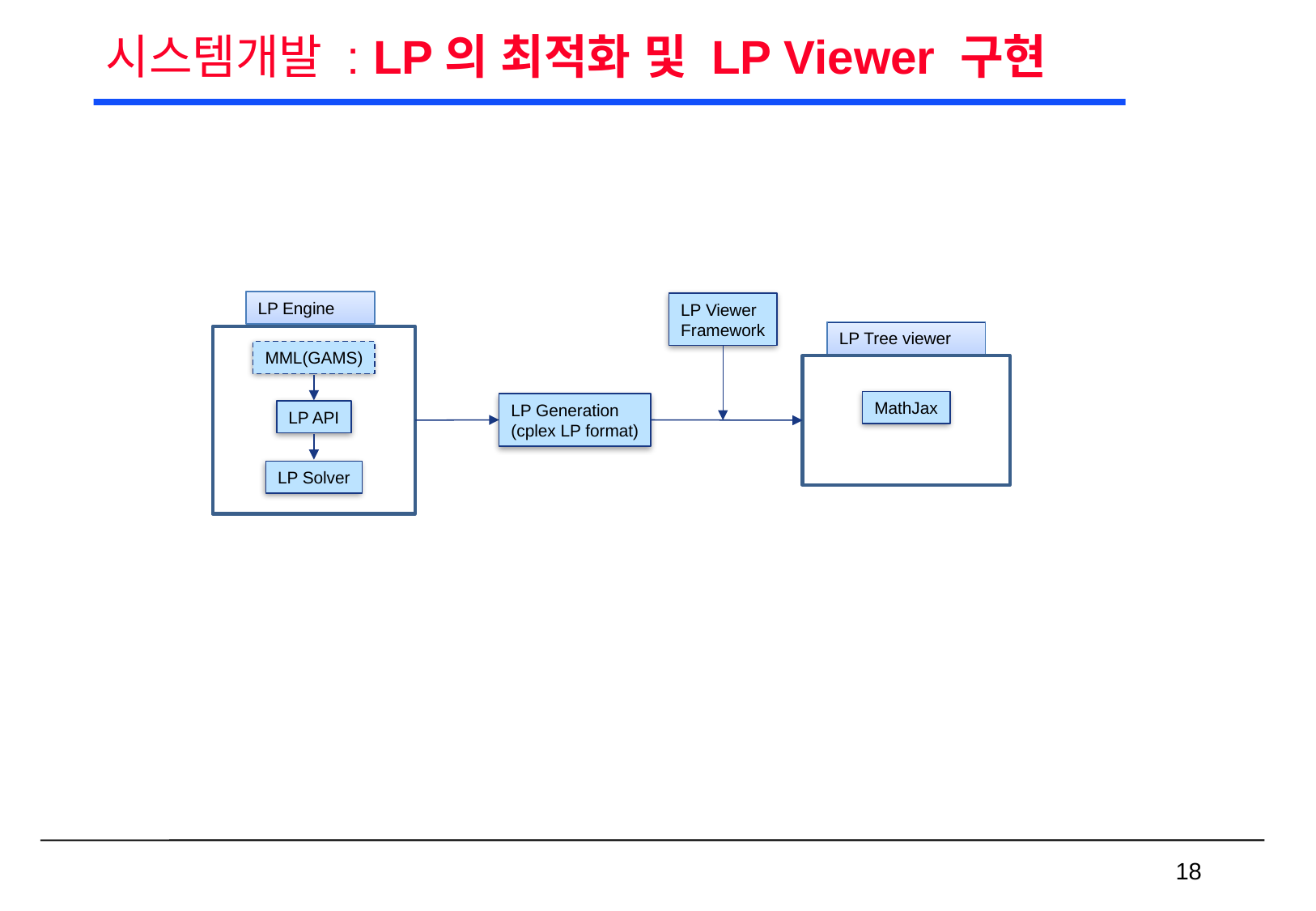

# 시스템개발 : LP의 최적화 및 LP Viewer 구현
LP Engine
LP Viewer
Framework
LP Tree viewer

MML(GAMS)

MathJax
LP Generation
(cplex LP format)
LP API
LP Solver
 18